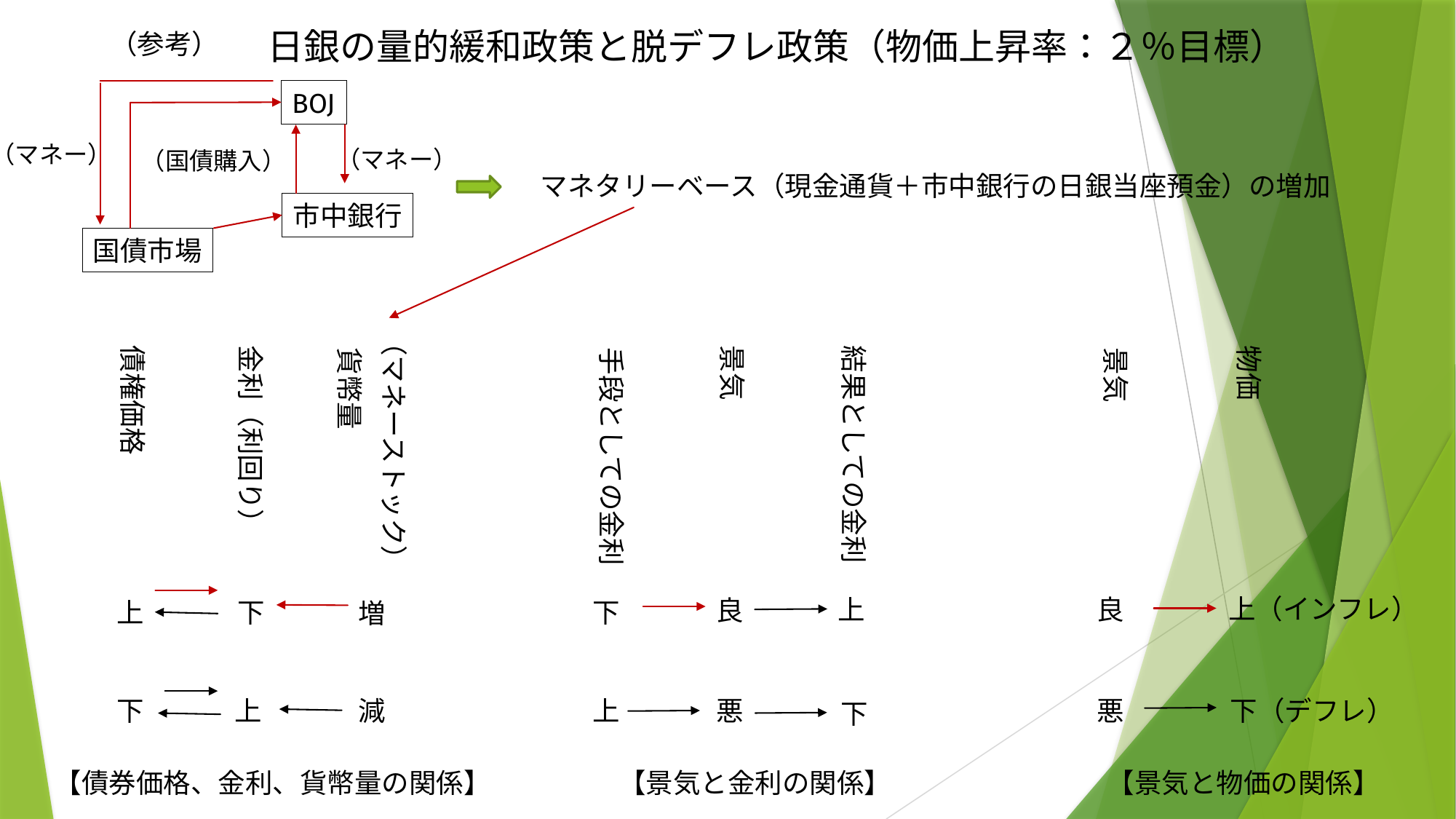

日銀の量的緩和政策と脱デフレ政策（物価上昇率：２％目標）
（参考）
BOJ
（マネー）
（マネー）
（国債購入）
マネタリーベース（現金通貨＋市中銀行の日銀当座預金）の増加

市中銀行
国債市場
（マネーストック）
債権価格
金利（利回り）
景気
結果としての金利
物価
貨幣量
手段としての金利
景気
上（インフレ）
上
良
良
上
下
下
増
下
上
上
悪
悪
下（デフレ）
減
下
【債券価格、金利、貨幣量の関係】
【景気と金利の関係】
【景気と物価の関係】